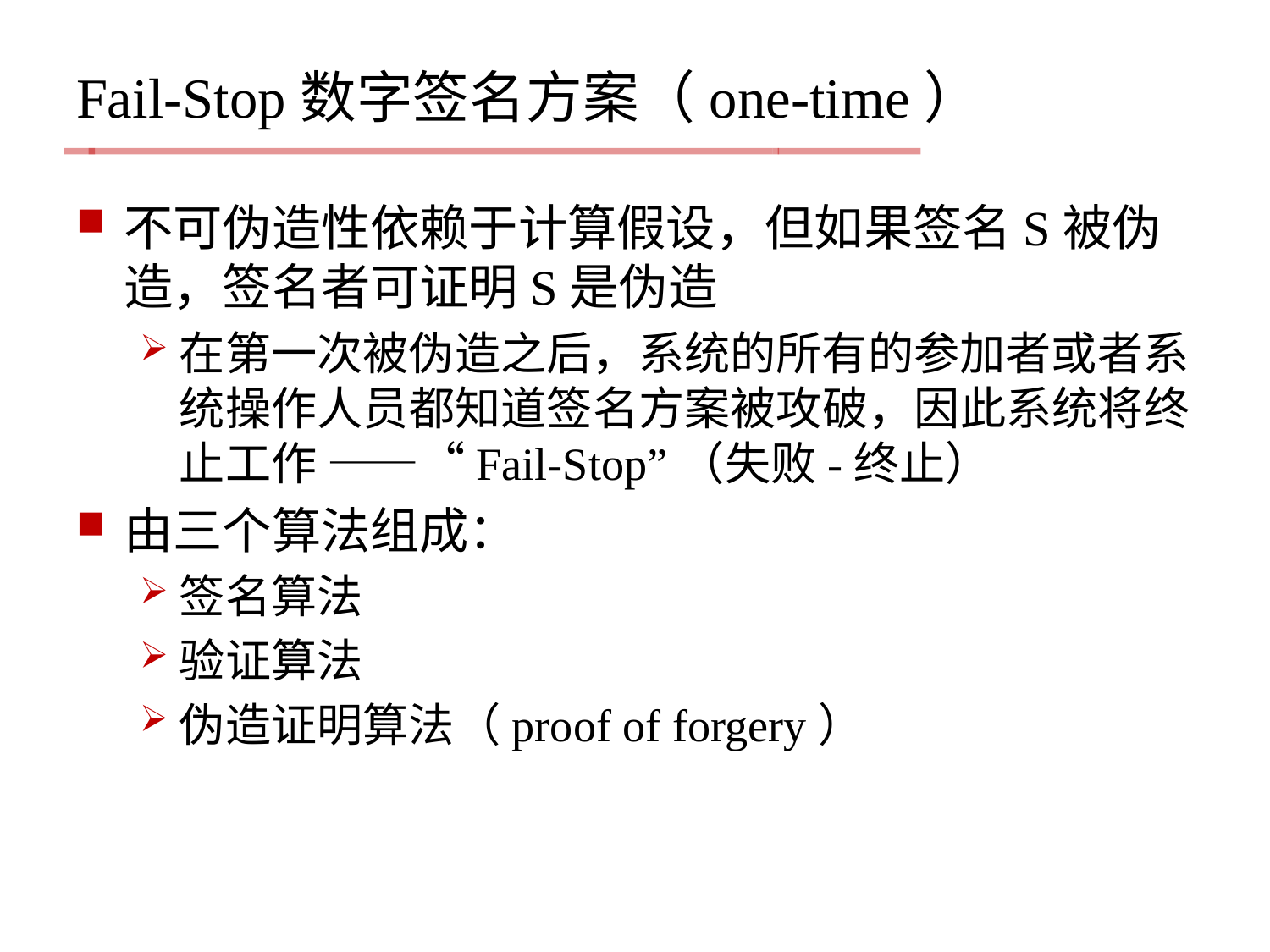

# Fail-Stop数字签名方案（one-time）
不可伪造性依赖于计算假设，但如果签名S被伪造，签名者可证明S是伪造
在第一次被伪造之后，系统的所有的参加者或者系统操作人员都知道签名方案被攻破，因此系统将终止工作 ——“Fail-Stop”（失败-终止）
由三个算法组成：
签名算法
验证算法
伪造证明算法（proof of forgery）